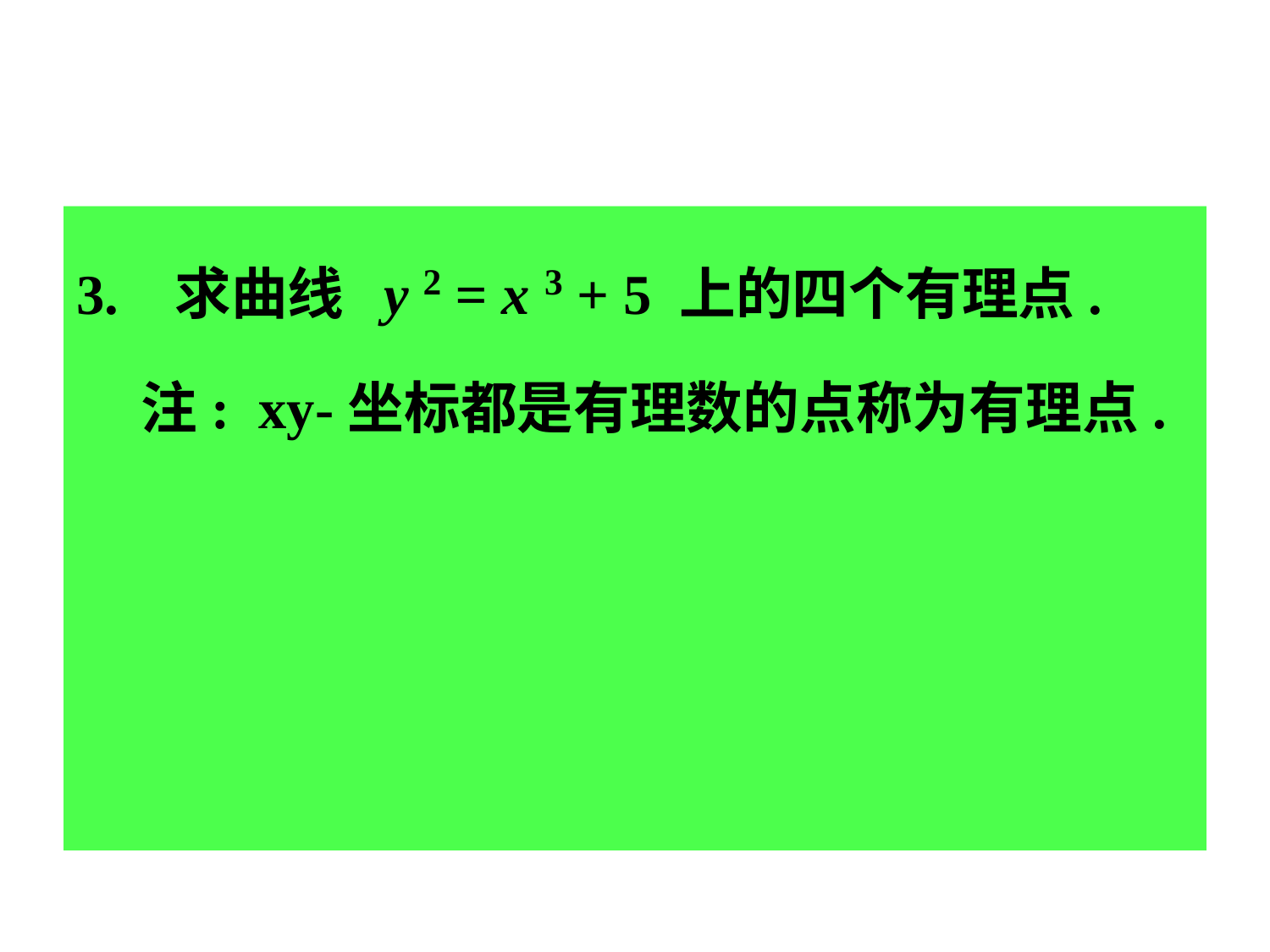

3.   求曲线  y 2 = x 3 + 5 上的四个有理点.
    注:  xy-坐标都是有理数的点称为有理点.